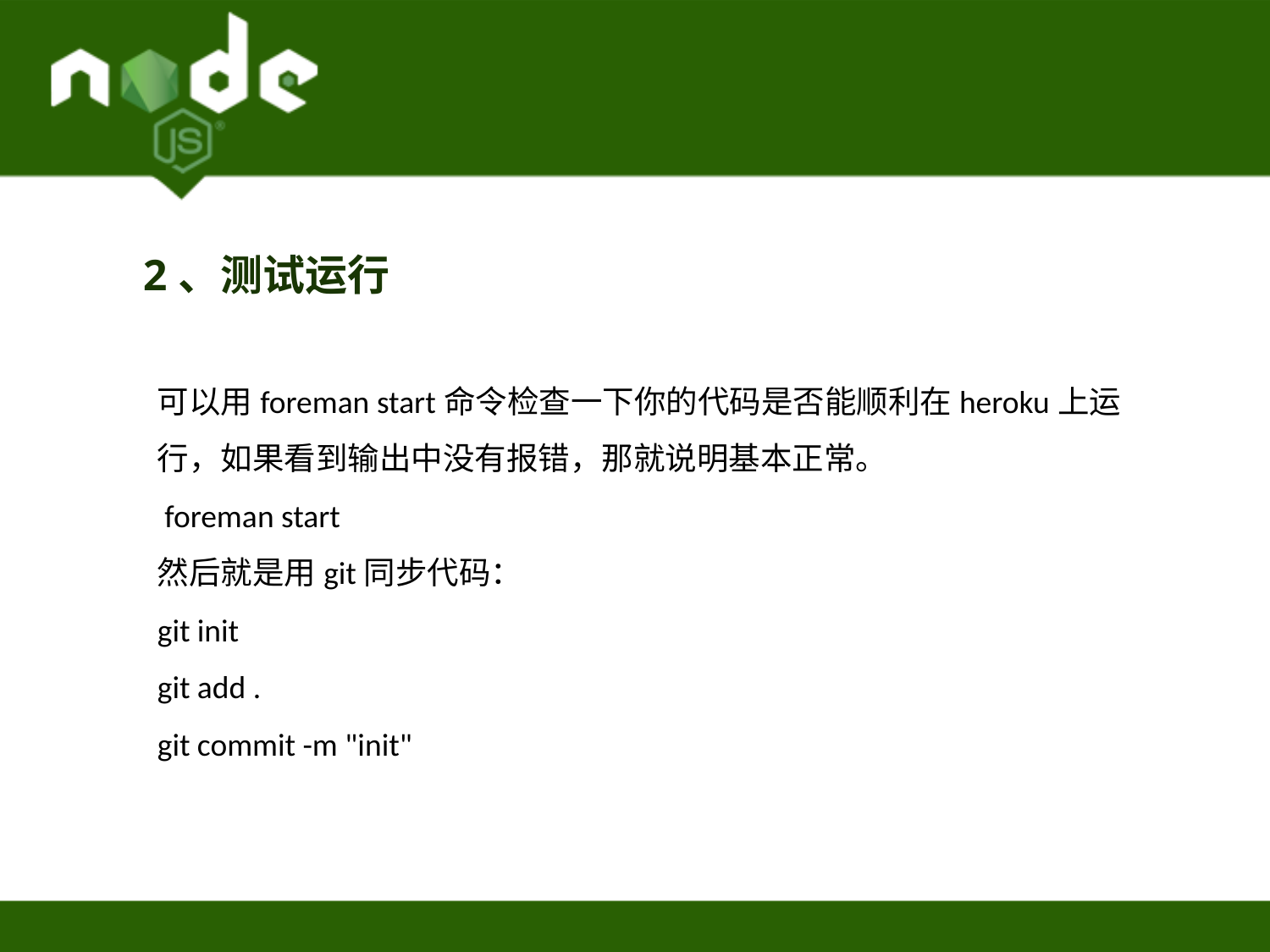

2、测试运行
可以用foreman start命令检查一下你的代码是否能顺利在heroku上运行，如果看到输出中没有报错，那就说明基本正常。
 foreman start
然后就是用git同步代码：
git init
git add .
git commit -m "init"